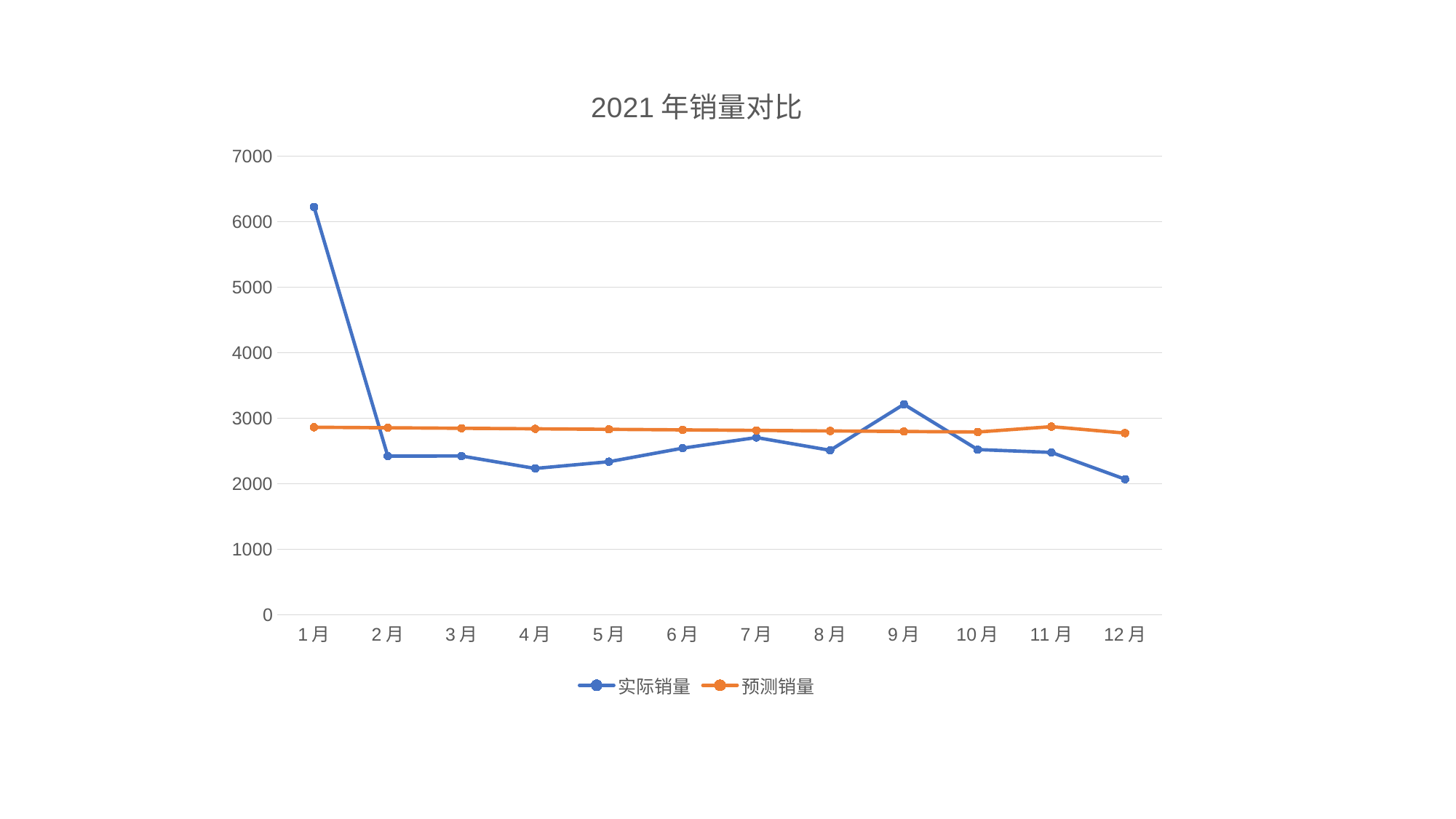

### Chart: 2021年销量对比

| Category | 实际销量 | 预测销量 |
|---|---|---|
| 1月 | 6225.885 | 2863.724 |
| 2月 | 2424.08 | 2855.783 |
| 3月 | 2424.375 | 2847.809 |
| 4月 | 2235.017 | 2839.801 |
| 5月 | 2338.006 | 2831.757 |
| 6月 | 2544.856 | 2823.676 |
| 7月 | 2707.038 | 2815.556 |
| 8月 | 2511.731 | 2807.395 |
| 9月 | 3213.828 | 2799.193 |
| 10月 | 2523.208 | 2790.947 |
| 11月 | 2479.943 | 2872.657 |
| 12月 | 2070.989 | 2774.32 |